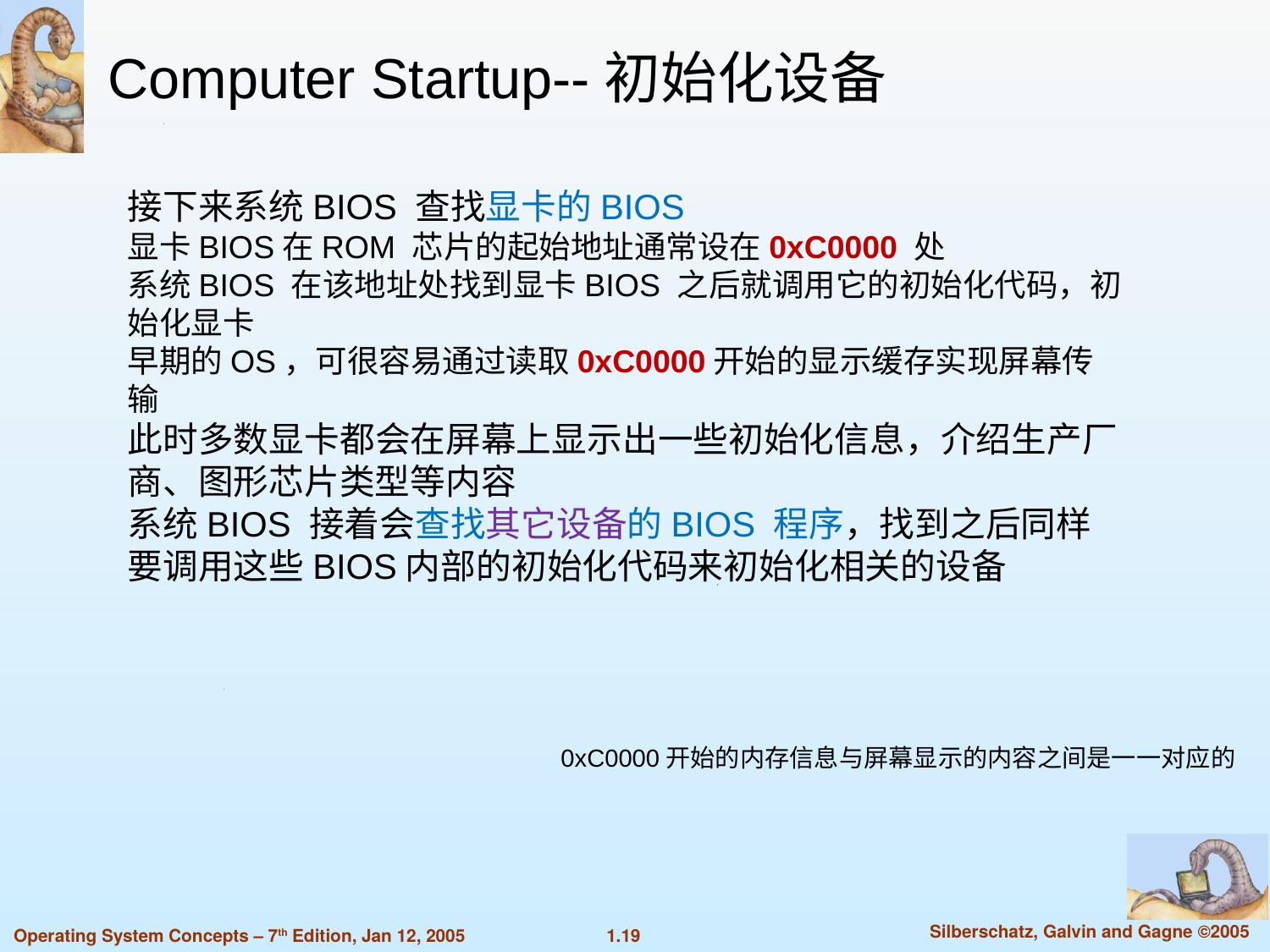

Computer Startup--初始化设备
接下来系统BIOS 查找显卡的BIOS
显卡BIOS在ROM 芯片的起始地址通常设在0xC0000 处
系统BIOS 在该地址处找到显卡BIOS 之后就调用它的初始化代码，初始化显卡
早期的OS，可很容易通过读取0xC0000开始的显示缓存实现屏幕传输
此时多数显卡都会在屏幕上显示出一些初始化信息，介绍生产厂商、图形芯片类型等内容
系统BIOS 接着会查找其它设备的BIOS 程序，找到之后同样要调用这些BIOS内部的初始化代码来初始化相关的设备

0xC0000开始的内存信息与屏幕显示的内容之间是一一对应的